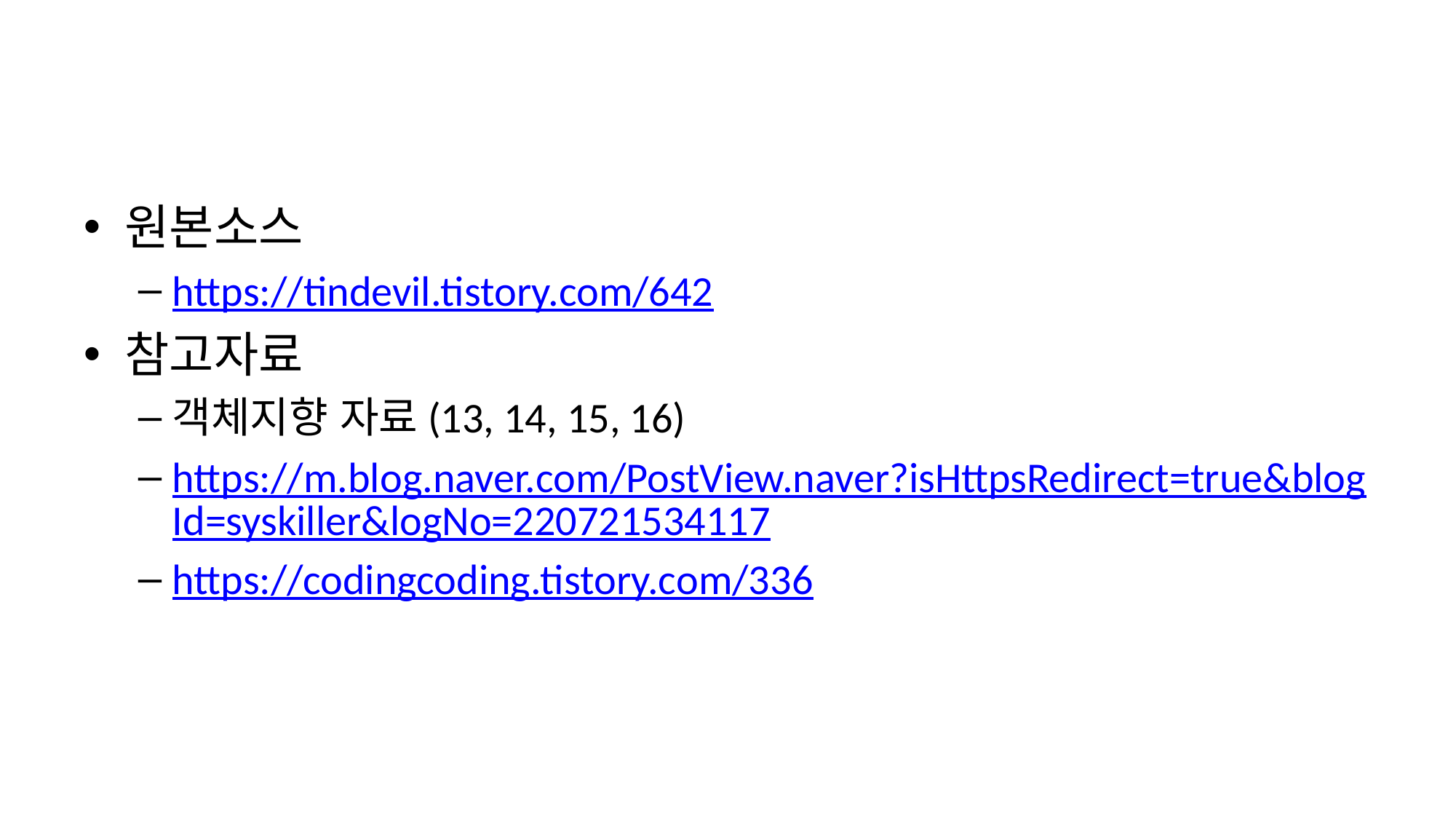

#
원본소스
https://tindevil.tistory.com/642
참고자료
객체지향 자료(13, 14, 15, 16)
https://m.blog.naver.com/PostView.naver?isHttpsRedirect=true&blogId=syskiller&logNo=220721534117
https://codingcoding.tistory.com/336